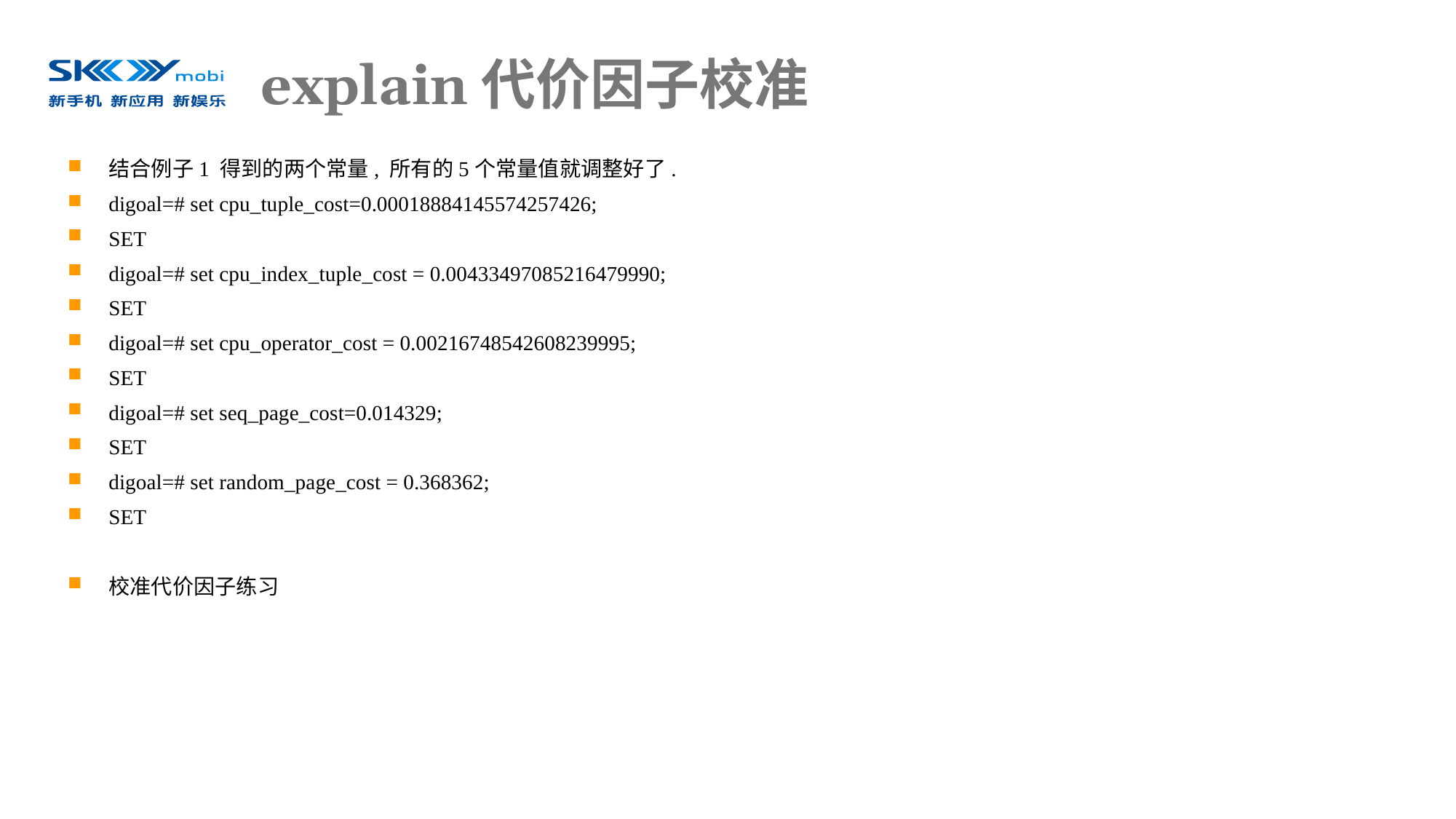

# explain代价因子校准
结合例子1 得到的两个常量, 所有的5个常量值就调整好了.
digoal=# set cpu_tuple_cost=0.00018884145574257426;
SET
digoal=# set cpu_index_tuple_cost = 0.00433497085216479990;
SET
digoal=# set cpu_operator_cost = 0.00216748542608239995;
SET
digoal=# set seq_page_cost=0.014329;
SET
digoal=# set random_page_cost = 0.368362;
SET

校准代价因子练习